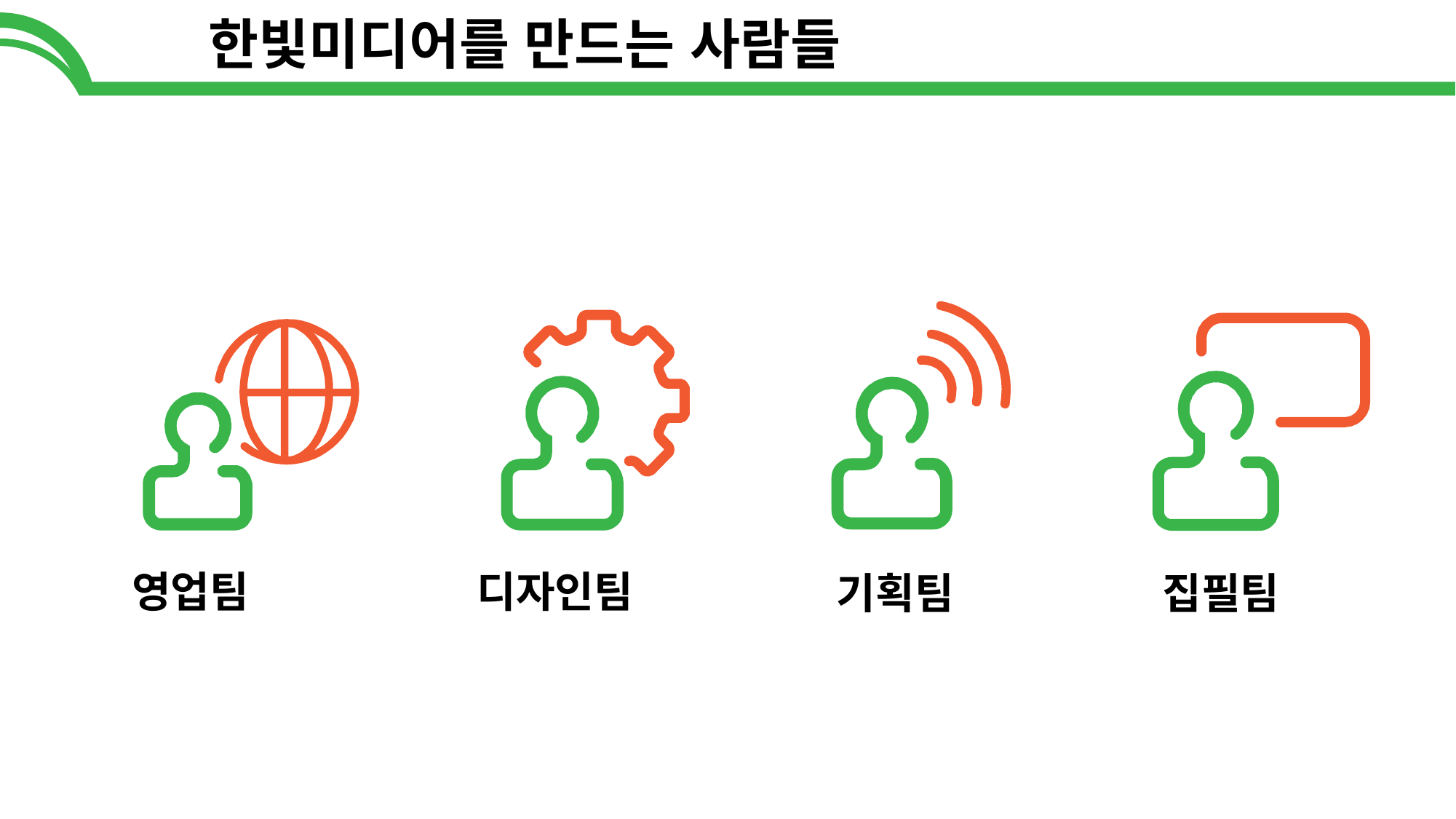

# 한빛미디어를 만드는 사람들

영업팀
디자인팀
기획팀
집필팀